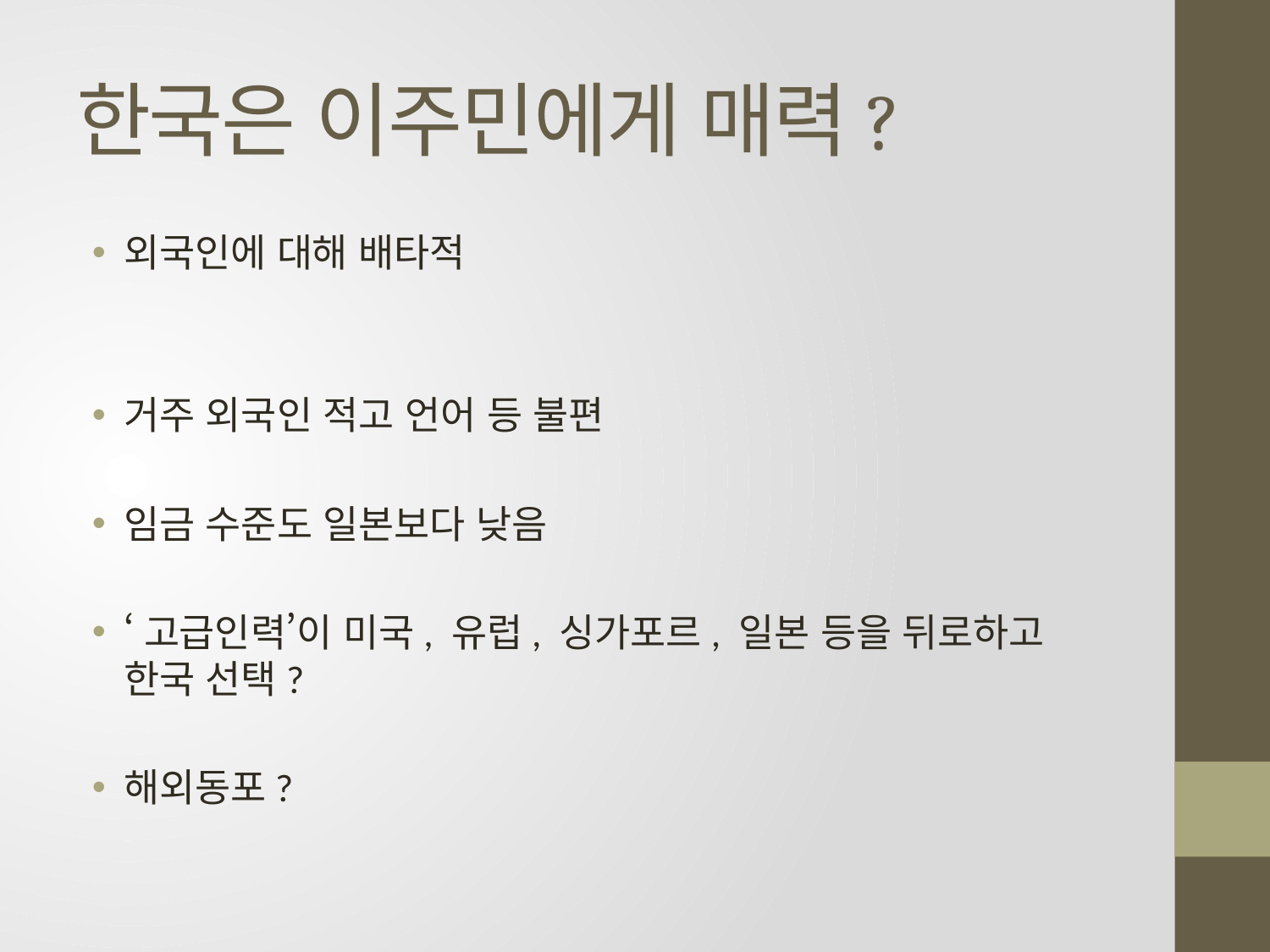

# 한국은 이주민에게 매력?
외국인에 대해 배타적

거주 외국인 적고 언어 등 불편

임금 수준도 일본보다 낮음

‘고급인력’이 미국, 유럽, 싱가포르, 일본 등을 뒤로하고 한국 선택?

해외동포?